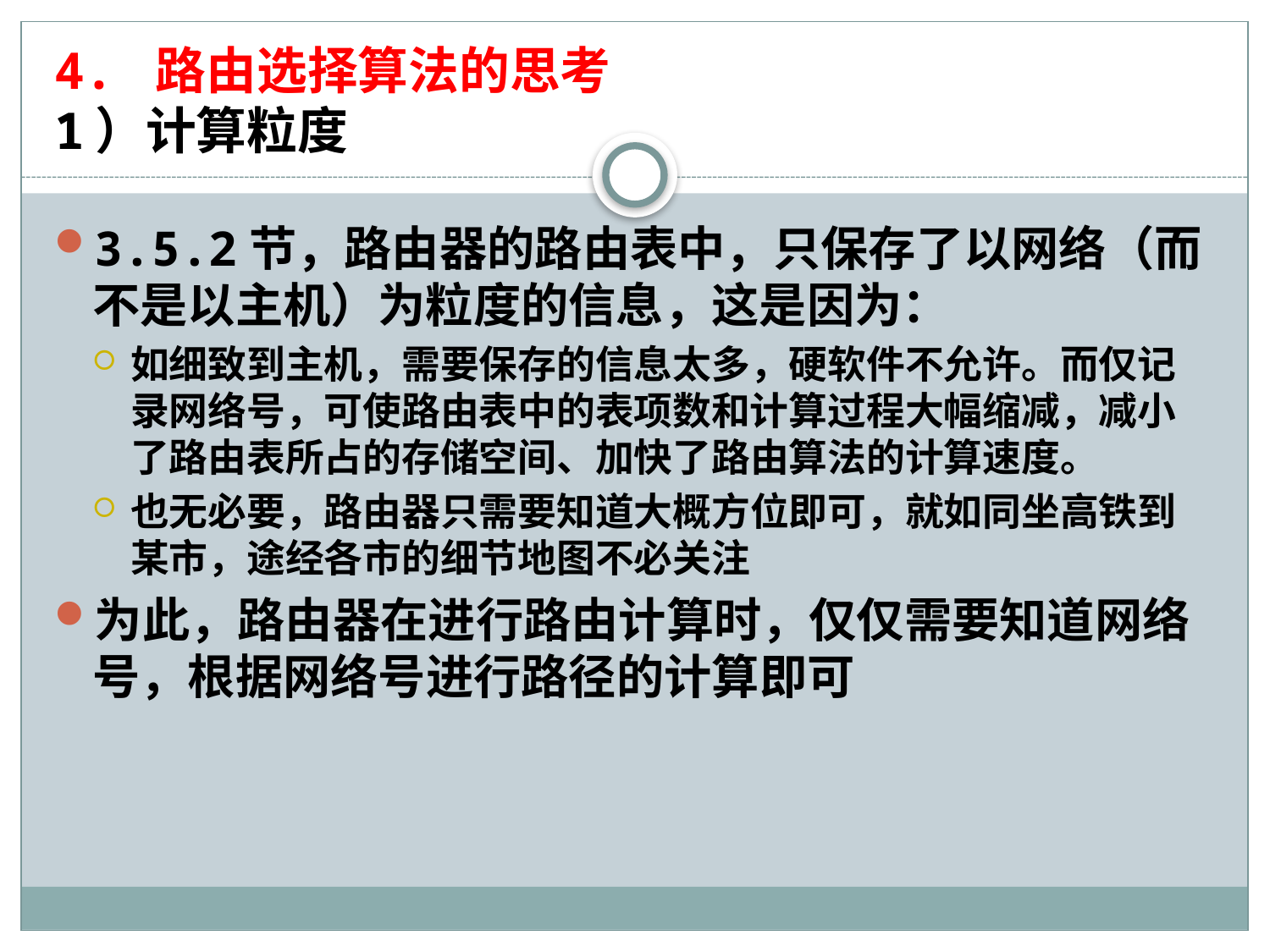

# 4. 路由选择算法的思考 1）计算粒度
3.5.2节，路由器的路由表中，只保存了以网络（而不是以主机）为粒度的信息，这是因为：
如细致到主机，需要保存的信息太多，硬软件不允许。而仅记录网络号，可使路由表中的表项数和计算过程大幅缩减，减小了路由表所占的存储空间、加快了路由算法的计算速度。
也无必要，路由器只需要知道大概方位即可，就如同坐高铁到某市，途经各市的细节地图不必关注
为此，路由器在进行路由计算时，仅仅需要知道网络号，根据网络号进行路径的计算即可